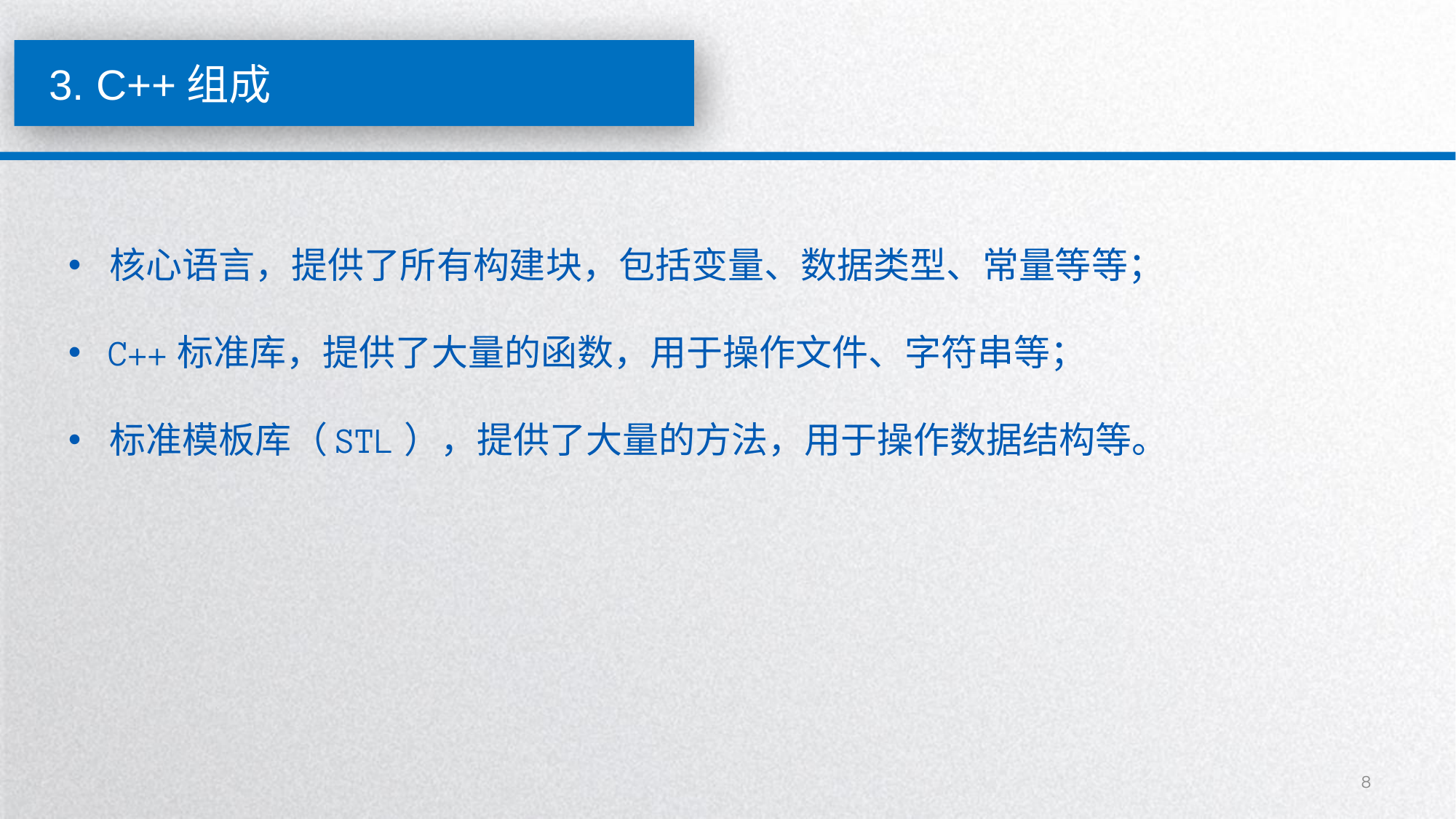

3. C++组成
核心语言，提供了所有构建块，包括变量、数据类型、常量等等；
C++标准库，提供了大量的函数，用于操作文件、字符串等；
标准模板库（STL），提供了大量的方法，用于操作数据结构等。
8